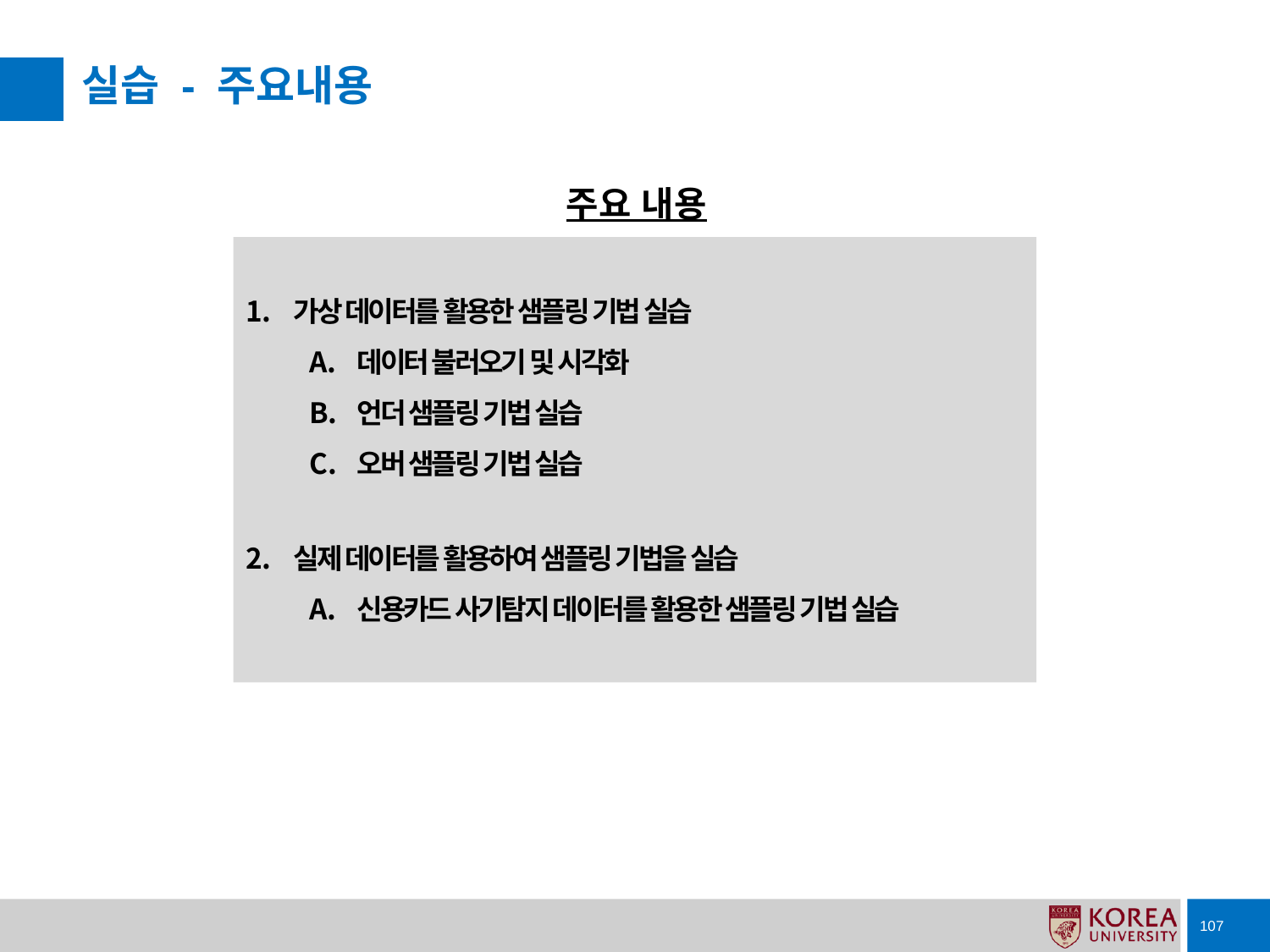

# 실습 - 주요내용

주요 내용

가상 데이터를 활용한 샘플링 기법 실습
데이터 불러오기 및 시각화
언더 샘플링 기법 실습
오버 샘플링 기법 실습

실제 데이터를 활용하여 샘플링 기법을 실습
신용카드 사기탐지 데이터를 활용한 샘플링 기법 실습